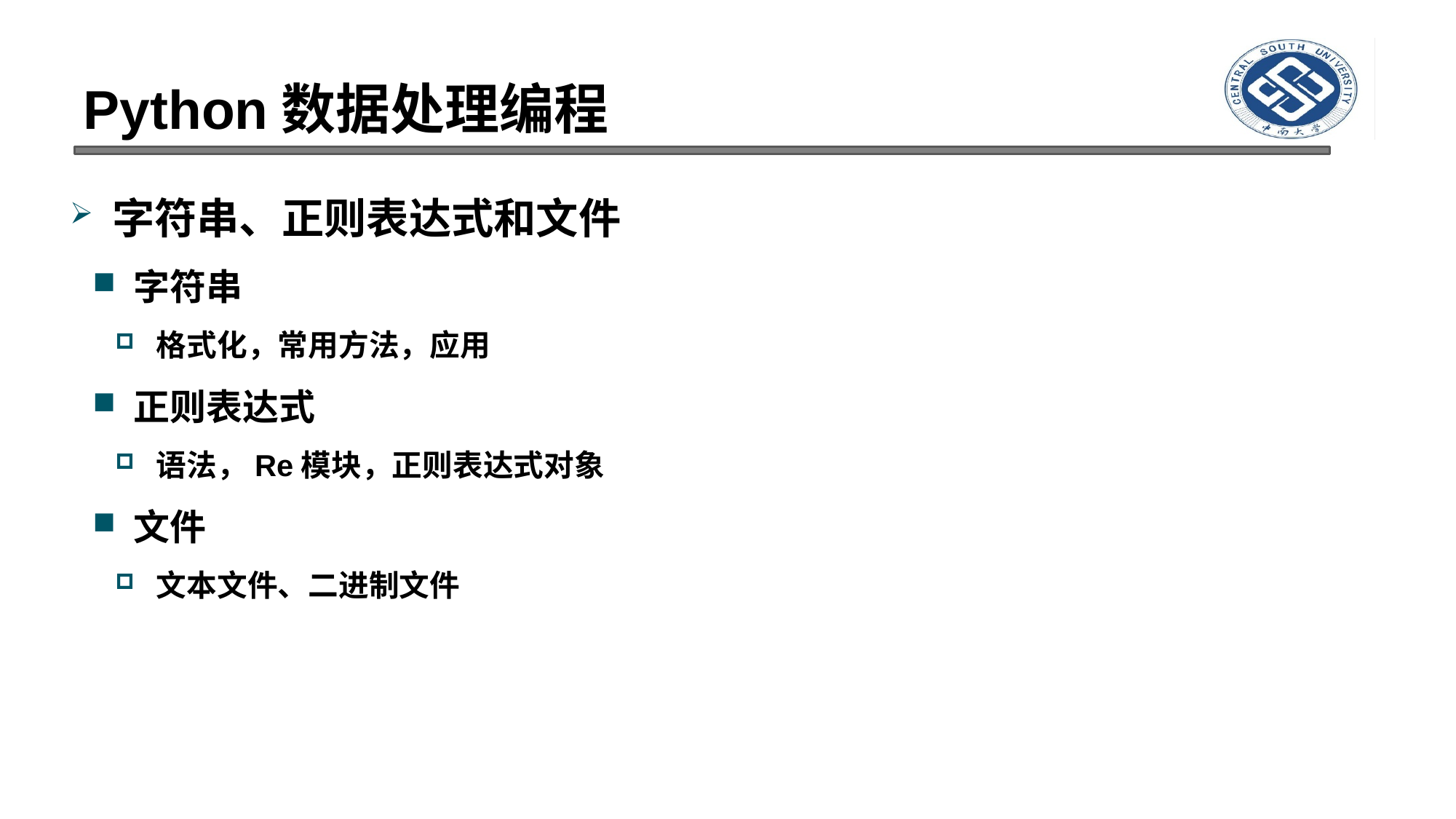

# Python数据处理编程
字符串、正则表达式和文件
字符串
格式化，常用方法，应用
正则表达式
语法，Re模块，正则表达式对象
文件
文本文件、二进制文件

2